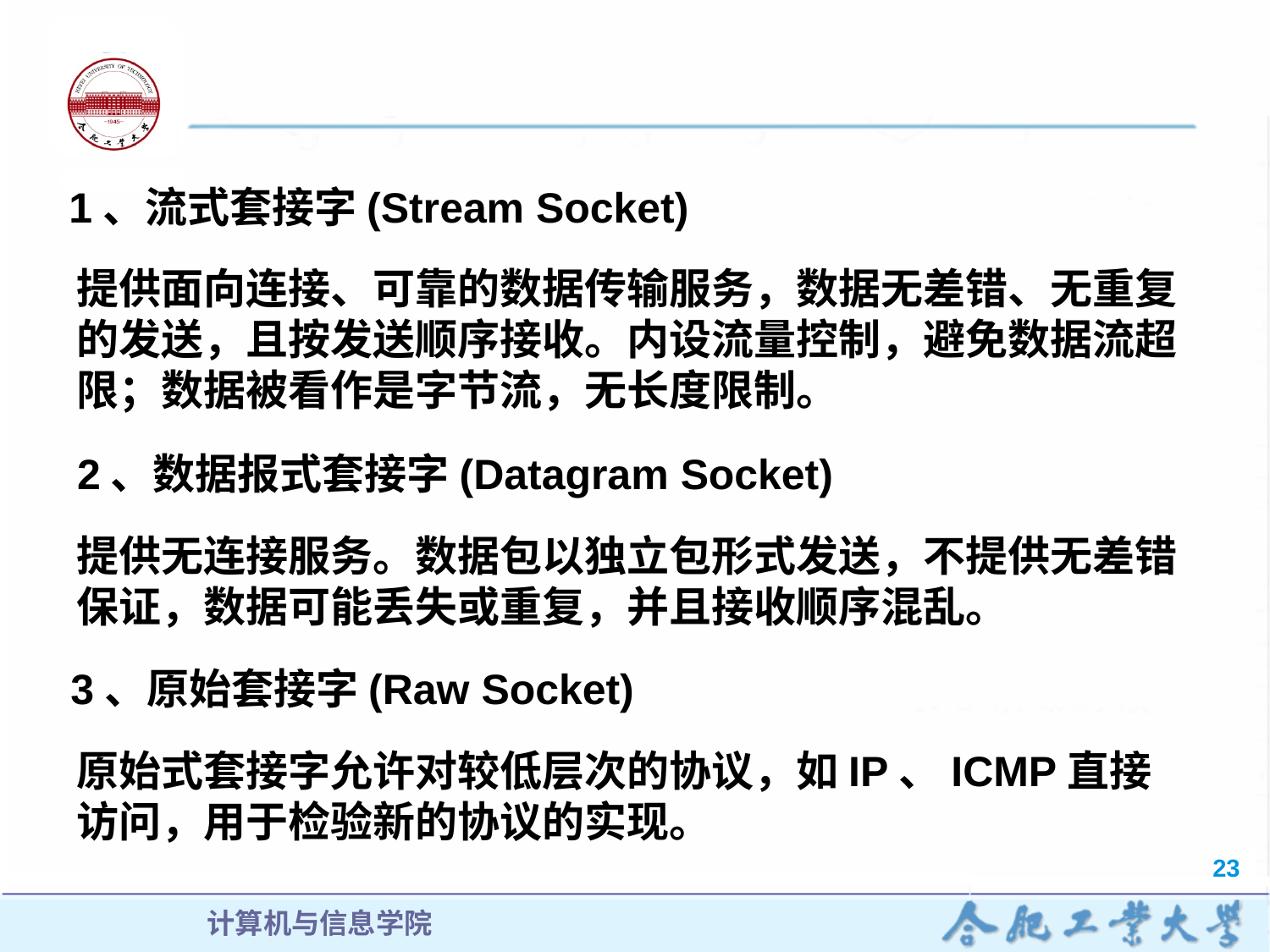

1、流式套接字(Stream Socket)
提供面向连接、可靠的数据传输服务，数据无差错、无重复的发送，且按发送顺序接收。内设流量控制，避免数据流超限；数据被看作是字节流，无长度限制。
2、数据报式套接字(Datagram Socket)
提供无连接服务。数据包以独立包形式发送，不提供无差错保证，数据可能丢失或重复，并且接收顺序混乱。
3、原始套接字(Raw Socket)
原始式套接字允许对较低层次的协议，如IP、ICMP直接访问，用于检验新的协议的实现。